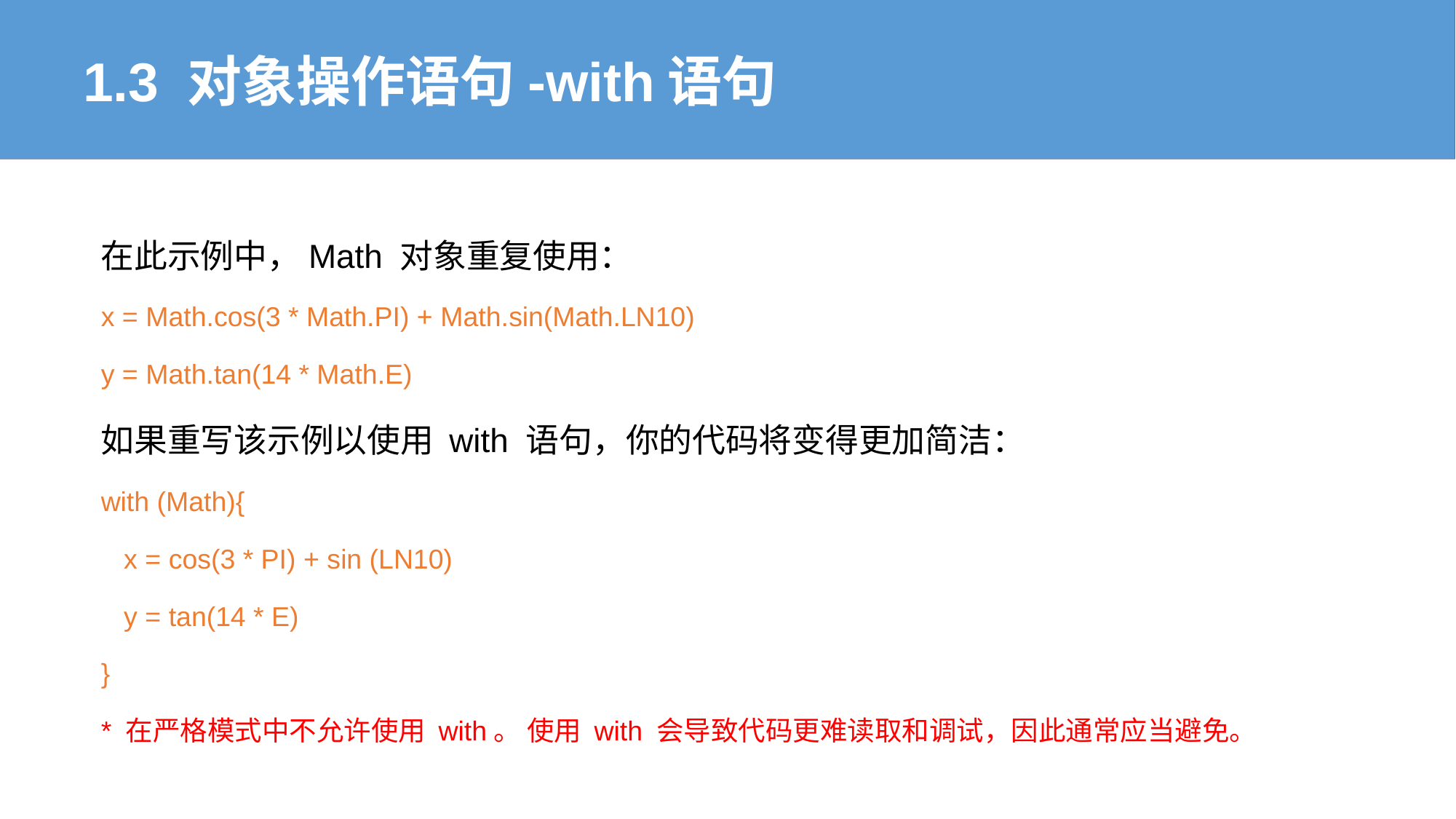

1.3 对象操作语句-with语句

在此示例中，Math 对象重复使用：
x = Math.cos(3 * Math.PI) + Math.sin(Math.LN10)
y = Math.tan(14 * Math.E)
如果重写该示例以使用 with 语句，你的代码将变得更加简洁：
with (Math){
   x = cos(3 * PI) + sin (LN10)
   y = tan(14 * E)
}
* 在严格模式中不允许使用 with。 使用 with 会导致代码更难读取和调试，因此通常应当避免。